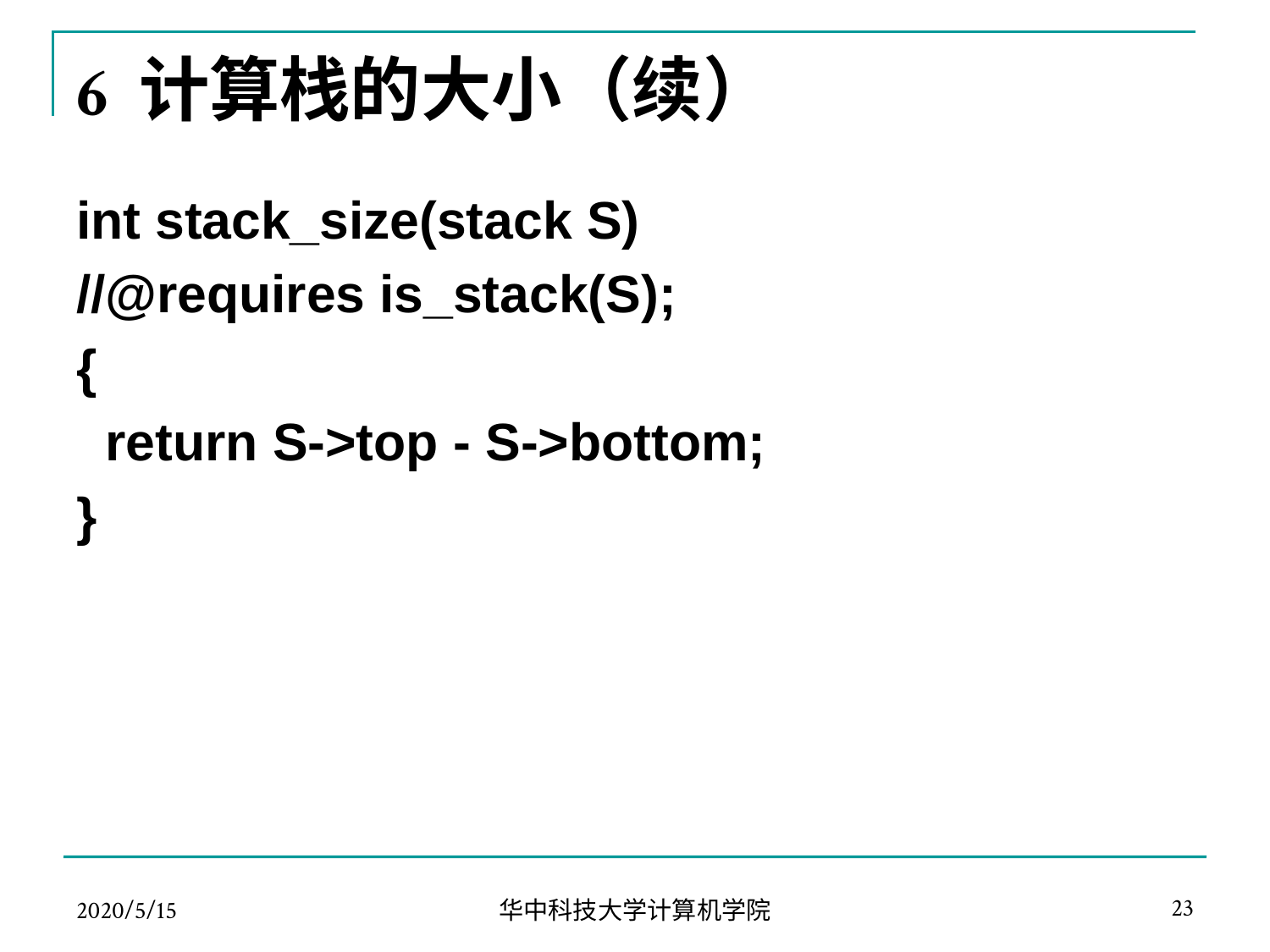

# 6 计算栈的大小（续）
int stack_size(stack S)
//@requires is_stack(S);
{
  return S->top - S->bottom;
}
2020/5/15
23
华中科技大学计算机学院